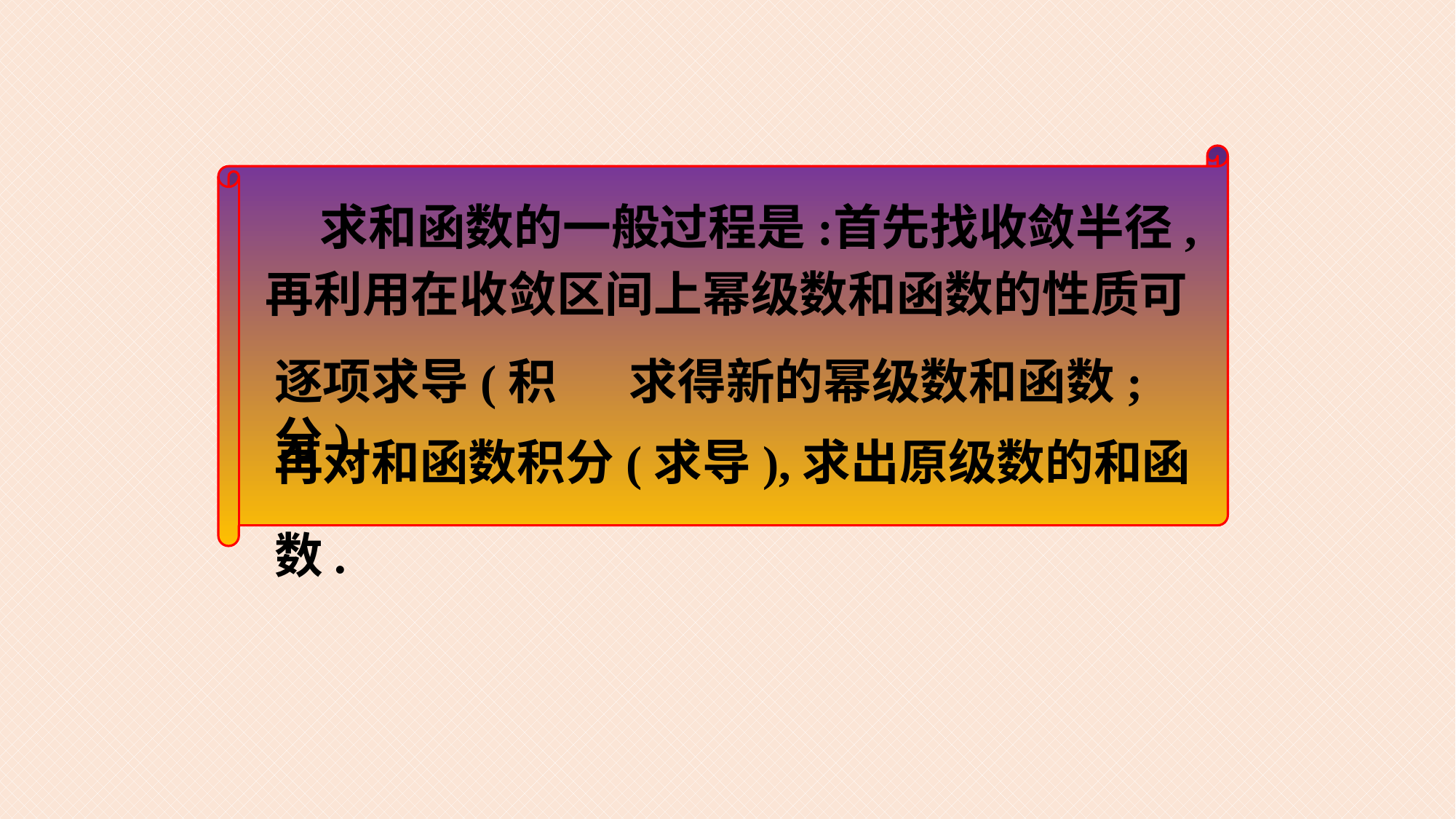

求和函数的一般过程是:
首先找收敛半径,
再利用在收敛区间上幂级数和函数的性质可
逐项求导(积分),
求得新的幂级数和函数;
再对和函数积分(求导),求出原级数的和函数.